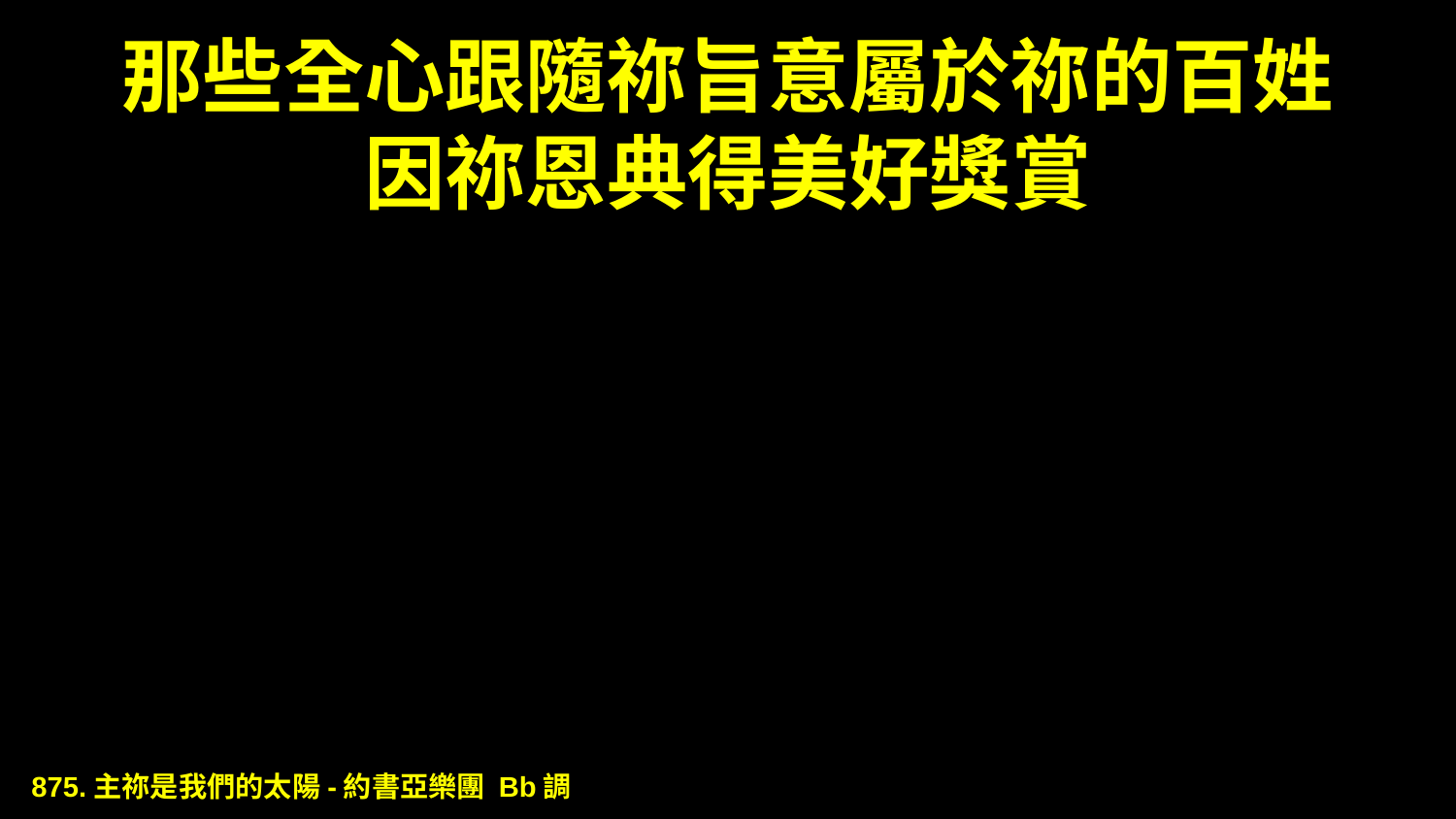

# 那些全心跟隨祢旨意屬於祢的百姓 因祢恩典得美好獎賞
875.主祢是我們的太陽-約書亞樂團 Bb調